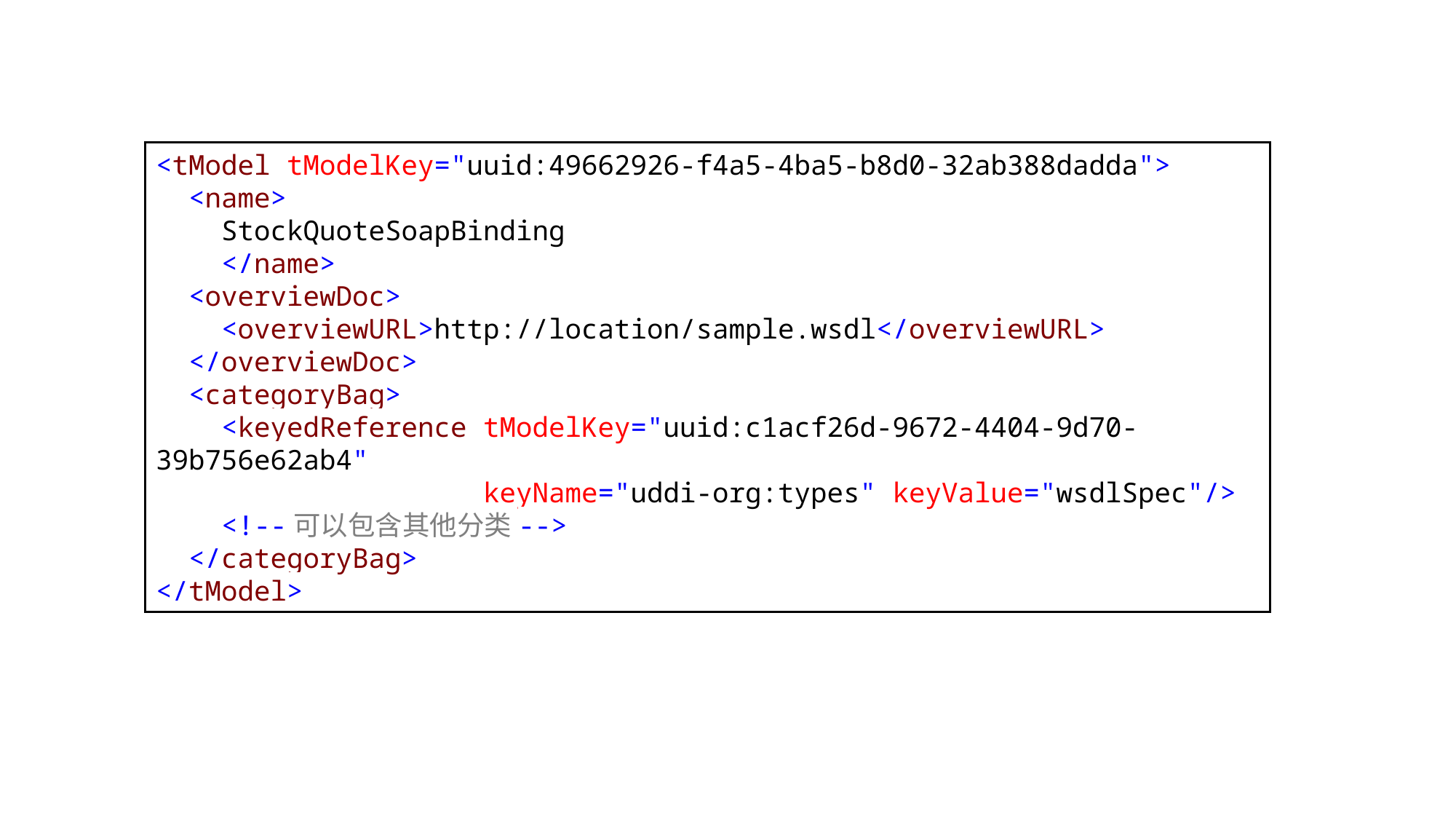

<tModel tModelKey="uuid:49662926-f4a5-4ba5-b8d0-32ab388dadda">
  <name>
    StockQuoteSoapBinding
    </name>
  <overviewDoc>
    <overviewURL>http://location/sample.wsdl</overviewURL>
  </overviewDoc>
  <categoryBag>
    <keyedReference tModelKey="uuid:c1acf26d-9672-4404-9d70-39b756e62ab4"
                    keyName="uddi-org:types" keyValue="wsdlSpec"/>
    <!--可以包含其他分类-->
  </categoryBag>
</tModel>